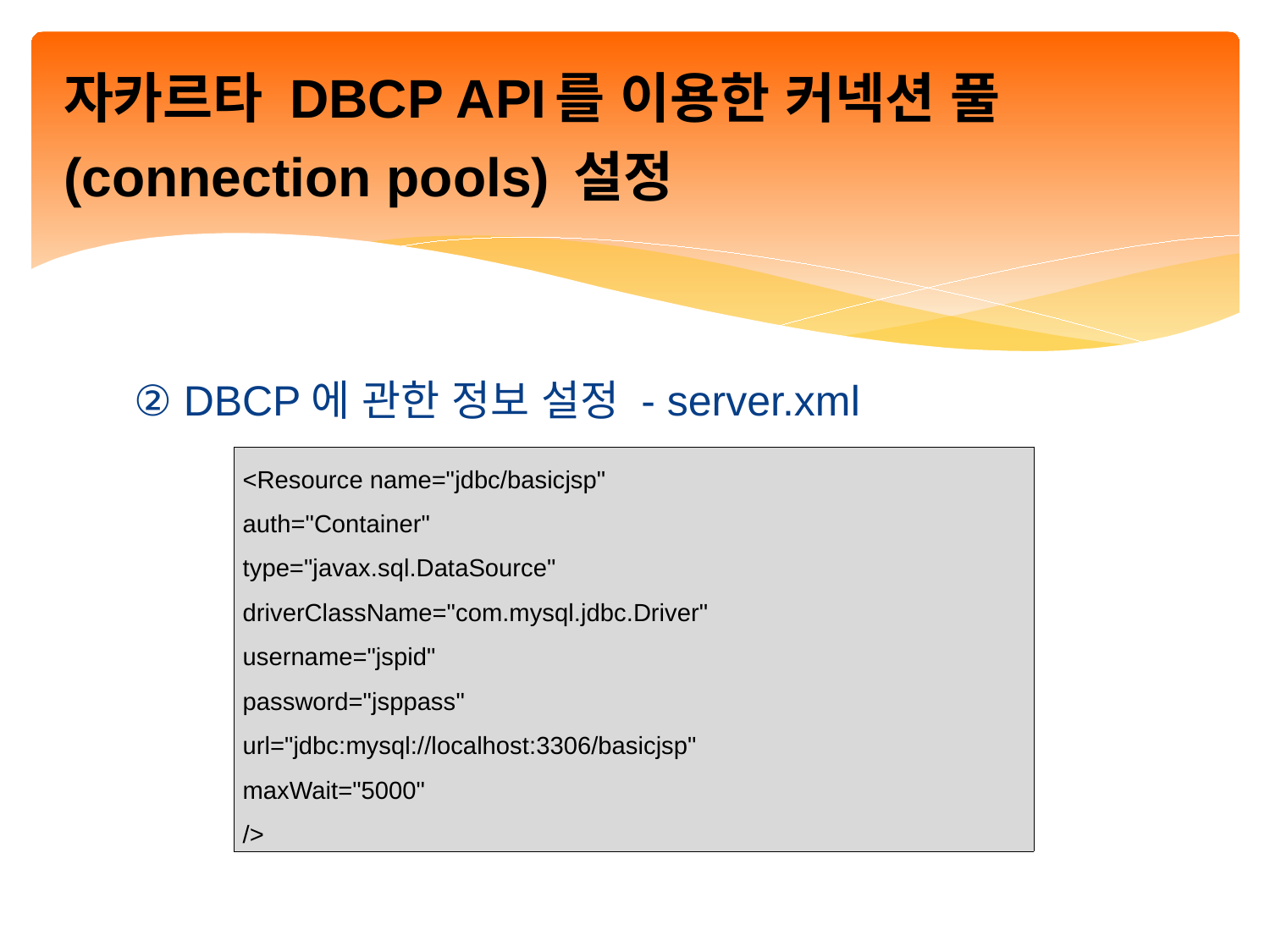

# 자카르타 DBCP API를 이용한 커넥션 풀(connection pools) 설정
② DBCP에 관한 정보 설정 - server.xml

| <Resource name="jdbc/basicjsp" auth="Container" type="javax.sql.DataSource" driverClassName="com.mysql.jdbc.Driver" username="jspid" password="jsppass" url="jdbc:mysql://localhost:3306/basicjsp" maxWait="5000" /> |
| --- |